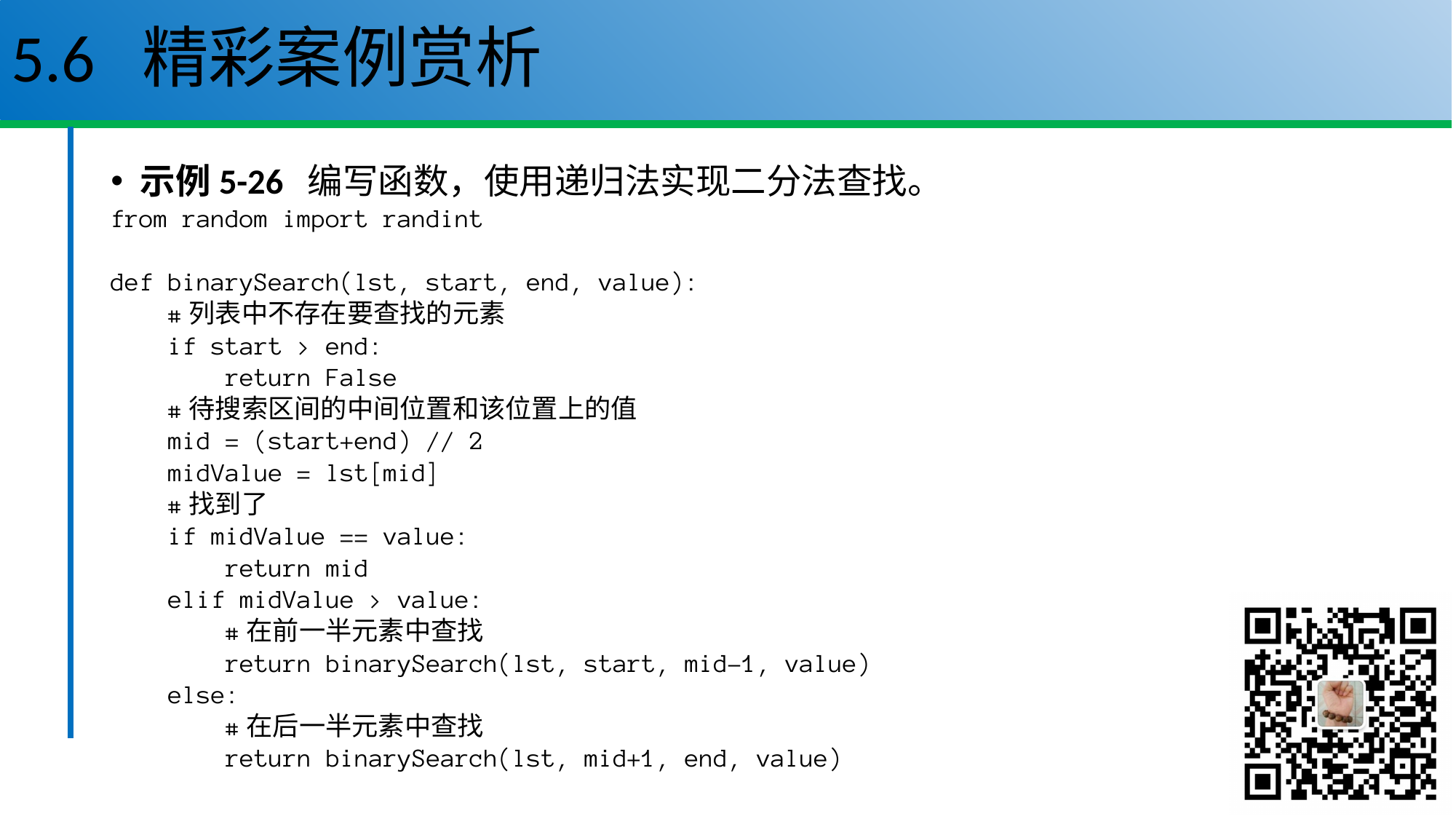

# 5.6  精彩案例赏析
示例5-26  编写函数，使用递归法实现二分法查找。
from random import randint

def binarySearch(lst, start, end, value):
    #列表中不存在要查找的元素
    if start > end:
        return False
    #待搜索区间的中间位置和该位置上的值
    mid = (start+end) // 2
    midValue = lst[mid]
    #找到了
    if midValue == value:
        return mid
    elif midValue > value:
        #在前一半元素中查找
        return binarySearch(lst, start, mid-1, value)
    else:
        #在后一半元素中查找
        return binarySearch(lst, mid+1, end, value)
124